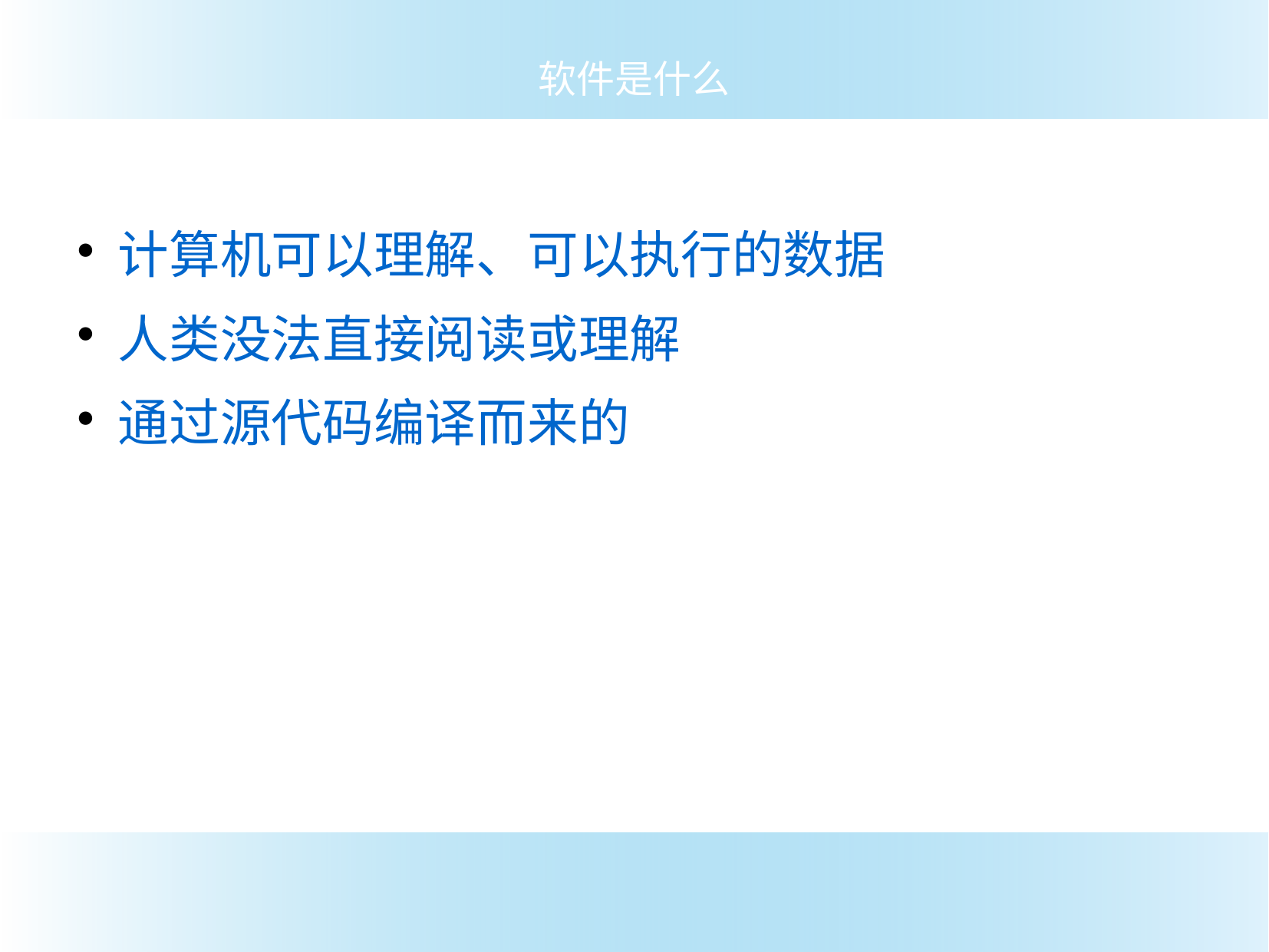

软件是什么
计算机可以理解、可以执行的数据
人类没法直接阅读或理解
通过源代码编译而来的